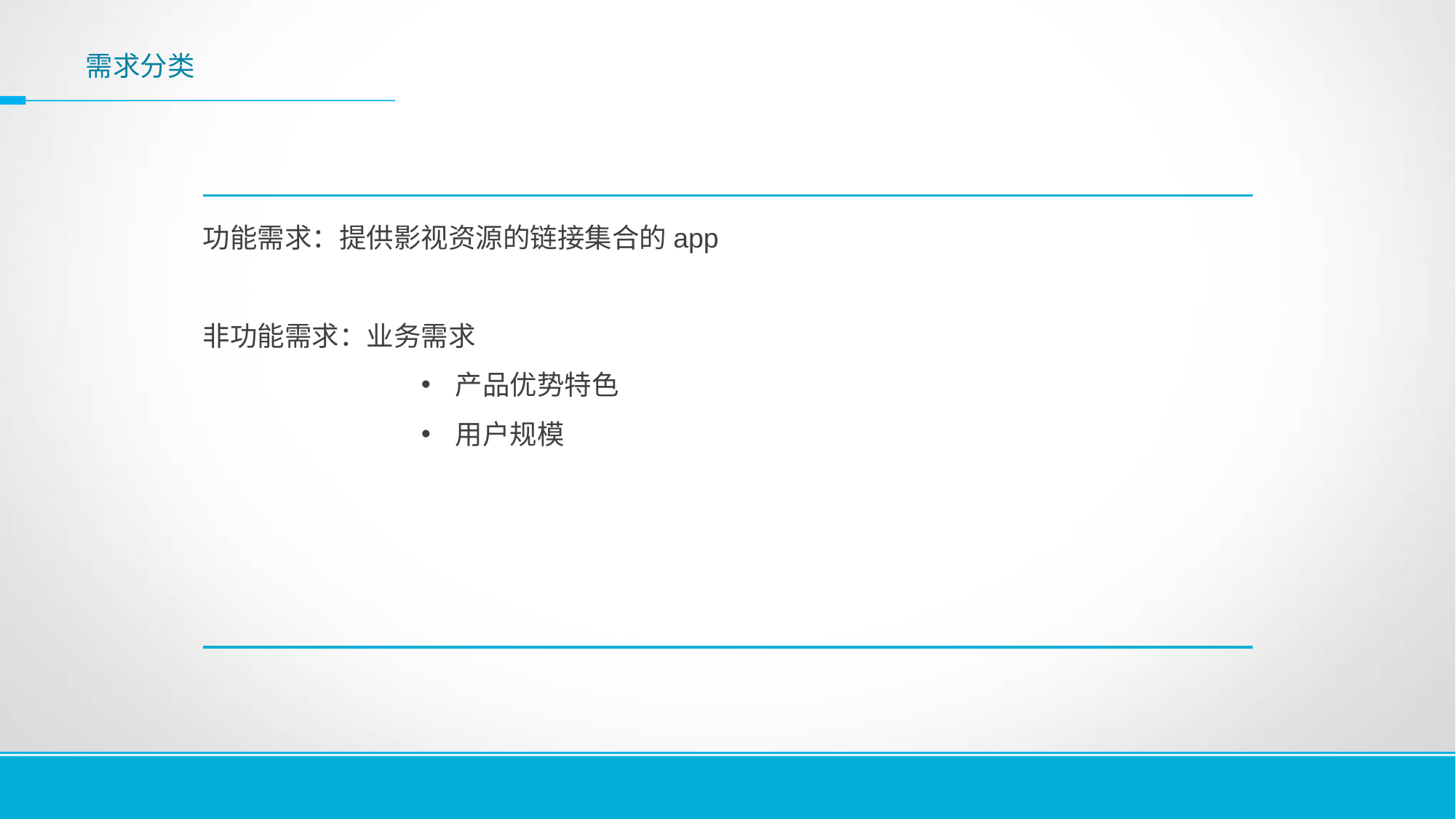

需求分类
功能需求：提供影视资源的链接集合的app

非功能需求：业务需求
产品优势特色
用户规模